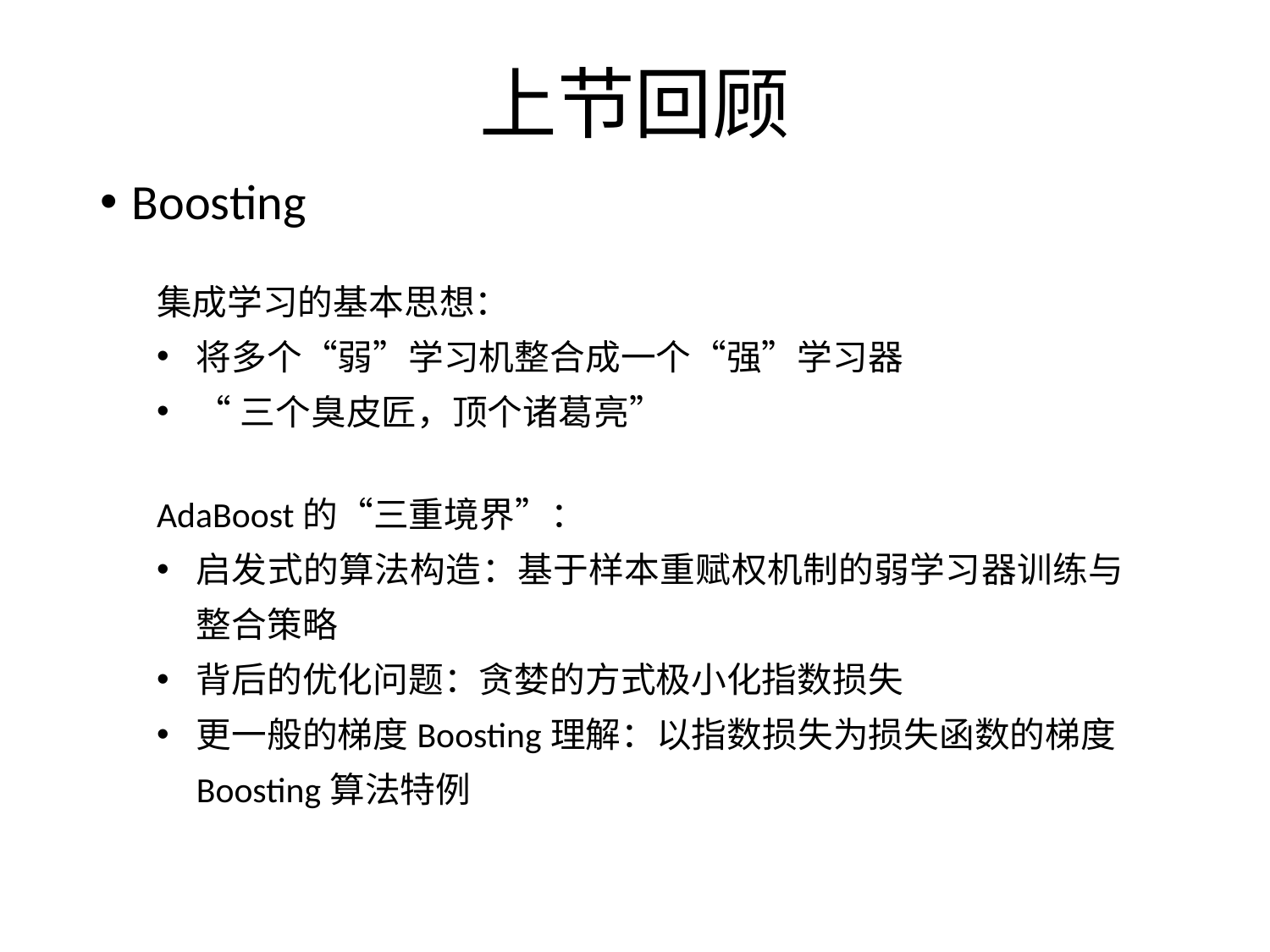

# 上节回顾
Boosting
集成学习的基本思想：
将多个“弱”学习机整合成一个“强”学习器
“三个臭皮匠，顶个诸葛亮”
AdaBoost的“三重境界”：
启发式的算法构造：基于样本重赋权机制的弱学习器训练与整合策略
背后的优化问题：贪婪的方式极小化指数损失
更一般的梯度Boosting理解：以指数损失为损失函数的梯度Boosting算法特例